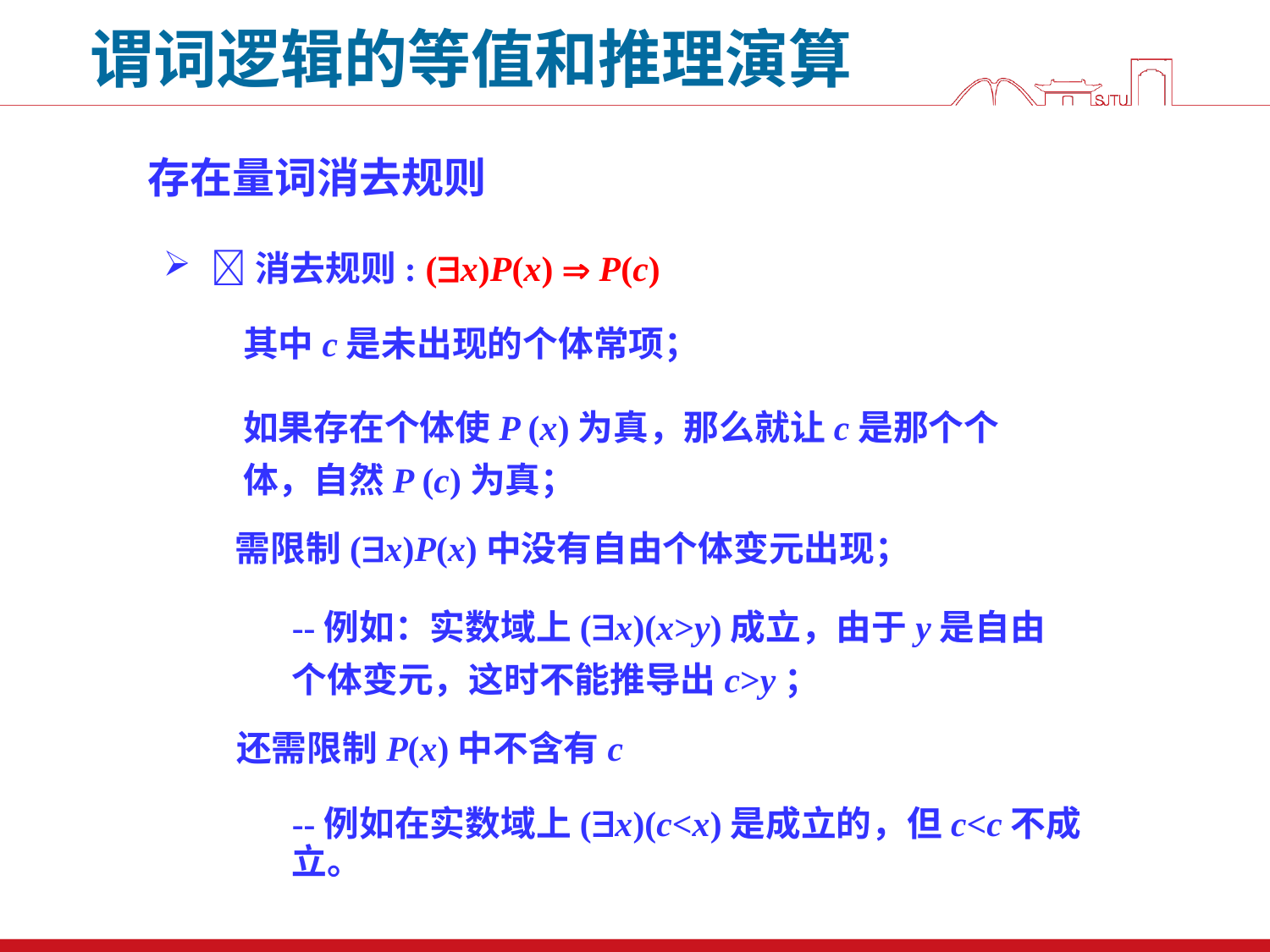

谓词逻辑的等值和推理演算
存在量词消去规则
∃消去规则: (∃x)P(x) ⇒ P(c)
其中c是未出现的个体常项；
如果存在个体使P (x)为真，那么就让c是那个个体，自然P (c)为真；
需限制(∃x)P(x)中没有自由个体变元出现；
--例如：实数域上(∃x)(x>y)成立，由于y是自由个体变元，这时不能推导出c>y；
还需限制P(x)中不含有c
--例如在实数域上(∃x)(c<x)是成立的，但c<c不成立。